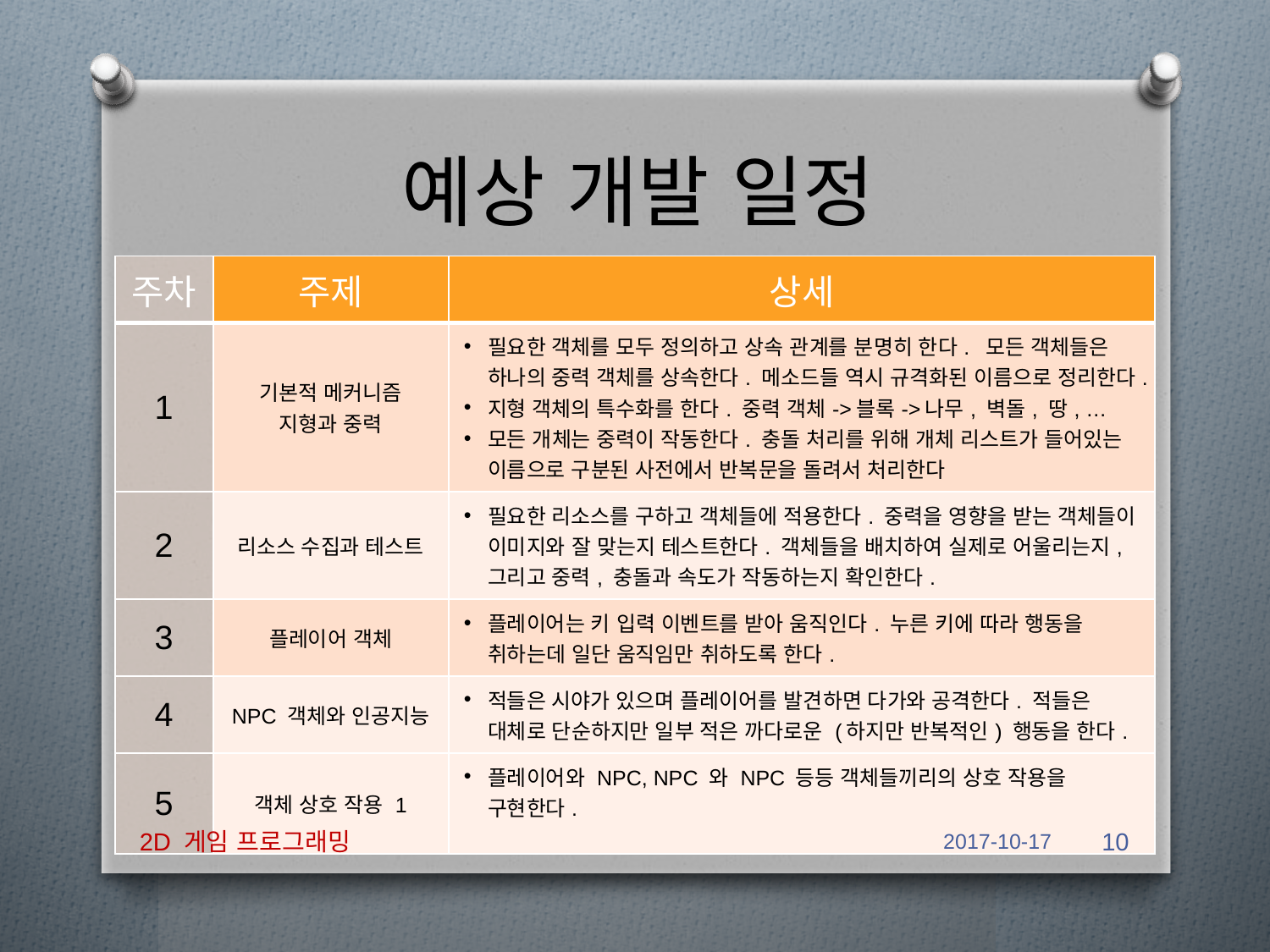

# 예상 개발 일정
| 주차 | 주제 | 상세 |
| --- | --- | --- |
| 1 | 기본적 메커니즘 지형과 중력 | 필요한 객체를 모두 정의하고 상속 관계를 분명히 한다. 모든 객체들은 하나의 중력 객체를 상속한다. 메소드들 역시 규격화된 이름으로 정리한다. 지형 객체의 특수화를 한다. 중력 객체->블록->나무, 벽돌, 땅, … 모든 개체는 중력이 작동한다. 충돌 처리를 위해 개체 리스트가 들어있는 이름으로 구분된 사전에서 반복문을 돌려서 처리한다 |
| 2 | 리소스 수집과 테스트 | 필요한 리소스를 구하고 객체들에 적용한다. 중력을 영향을 받는 객체들이 이미지와 잘 맞는지 테스트한다. 객체들을 배치하여 실제로 어울리는지, 그리고 중력, 충돌과 속도가 작동하는지 확인한다. |
| 3 | 플레이어 객체 | 플레이어는 키 입력 이벤트를 받아 움직인다. 누른 키에 따라 행동을 취하는데 일단 움직임만 취하도록 한다. |
| 4 | NPC 객체와 인공지능 | 적들은 시야가 있으며 플레이어를 발견하면 다가와 공격한다. 적들은 대체로 단순하지만 일부 적은 까다로운 (하지만 반복적인) 행동을 한다. |
| 5 | 객체 상호 작용 1 | 플레이어와 NPC, NPC 와 NPC 등등 객체들끼리의 상호 작용을 구현한다. |
2D 게임 프로그래밍
2017-10-17
10